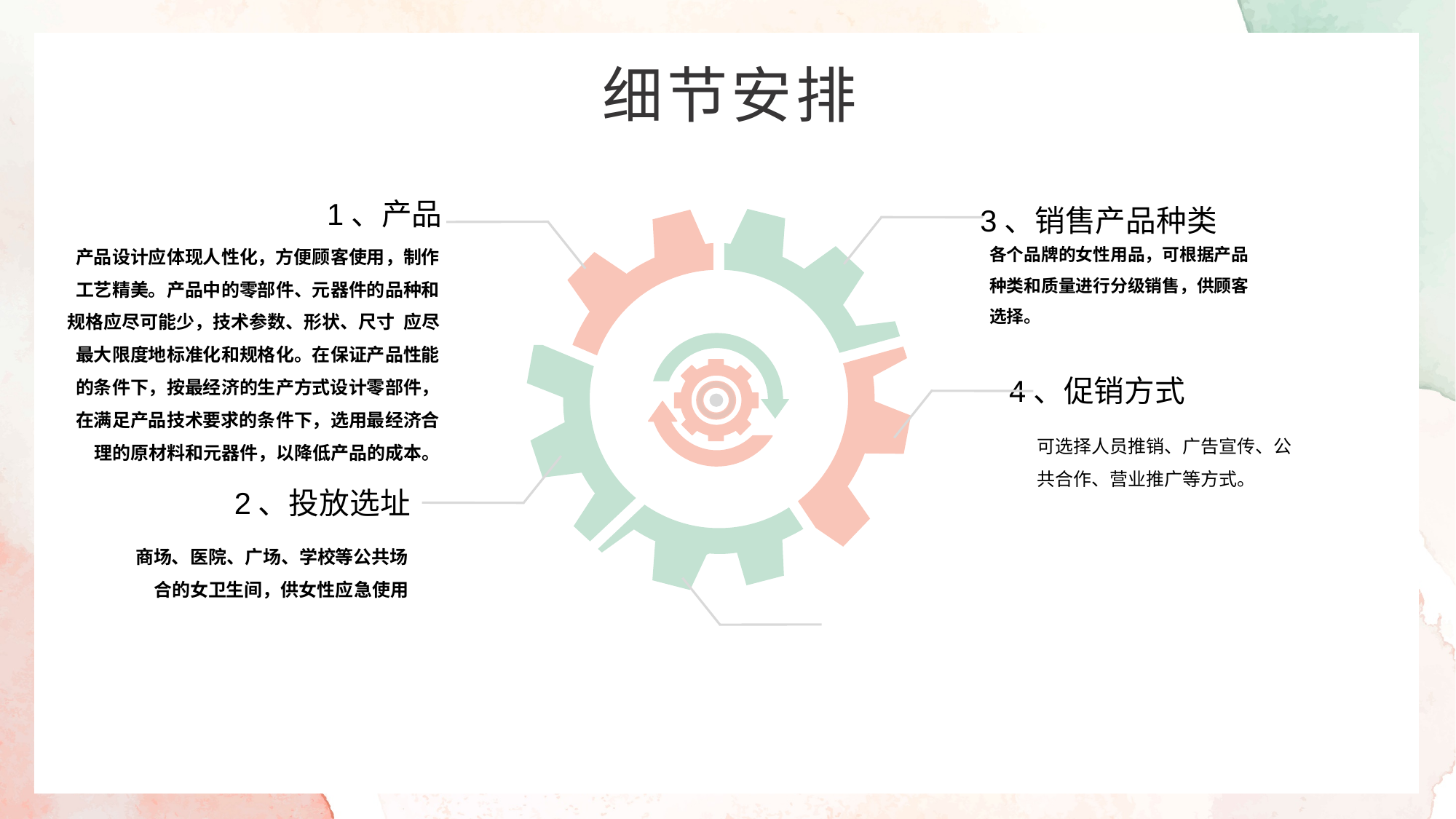

细节安排
3、销售产品种类
各个品牌的女性用品，可根据产品种类和质量进行分级销售，供顾客选择。
1、产品
产品设计应体现人性化，方便顾客使用，制作工艺精美。产品中的零部件、元器件的品种和规格应尽可能少，技术参数、形状、尺寸  应尽最大限度地标准化和规格化。在保证产品性能的条件下，按最经济的生产方式设计零部件，在满足产品技术要求的条件下，选用最经济合理的原材料和元器件，以降低产品的成本。

4、促销方式
可选择人员推销、广告宣传、公共合作、营业推广等方式。
2、投放选址
商场、医院、广场、学校等公共场合的女卫生间，供女性应急使用